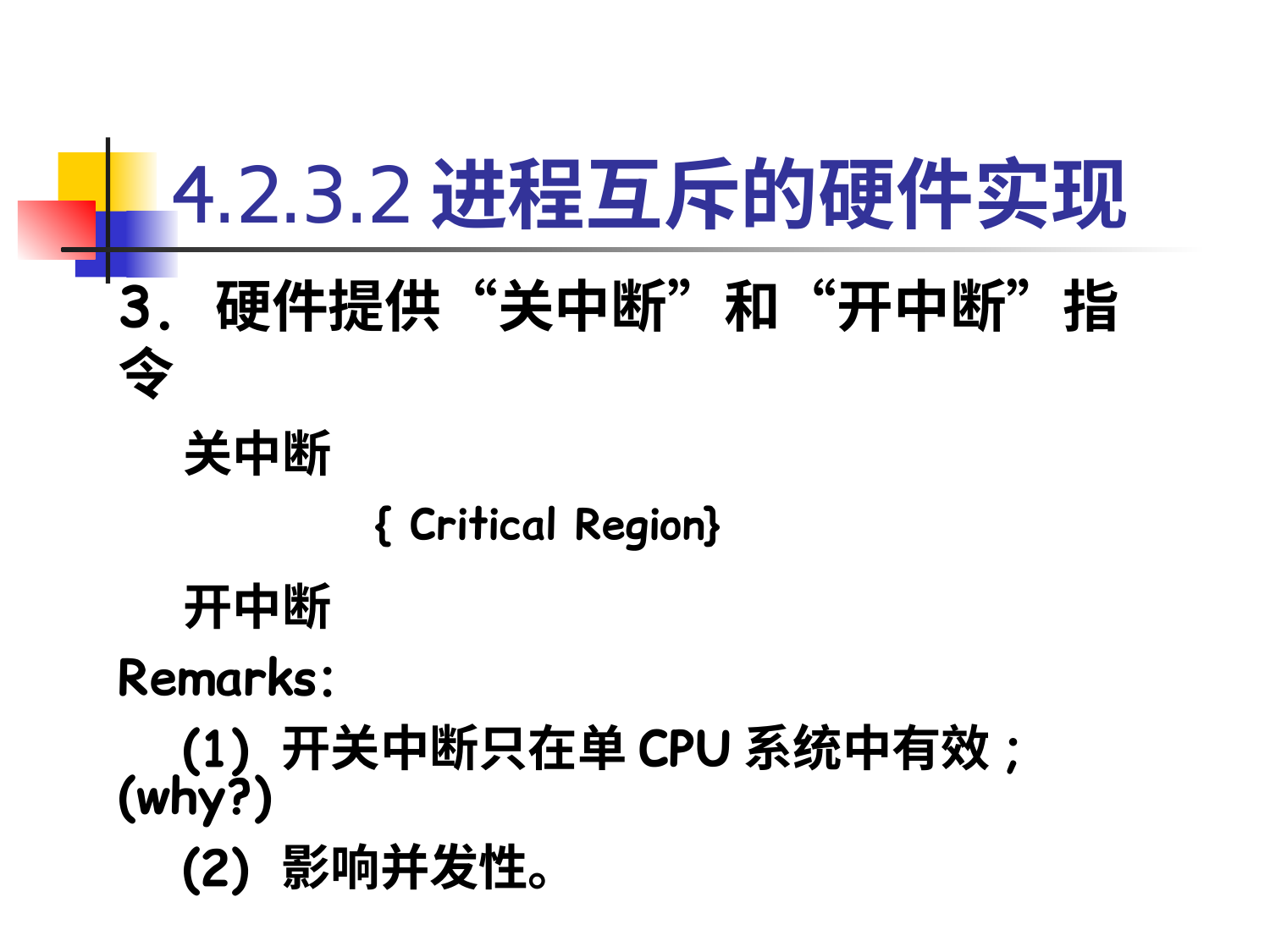

# 4.2.3.2进程互斥的硬件实现
3. 硬件提供“关中断”和“开中断”指令
    关中断
              { Critical Region}
    开中断
Remarks:
   (1) 开关中断只在单CPU系统中有效;(why?)
   (2) 影响并发性。